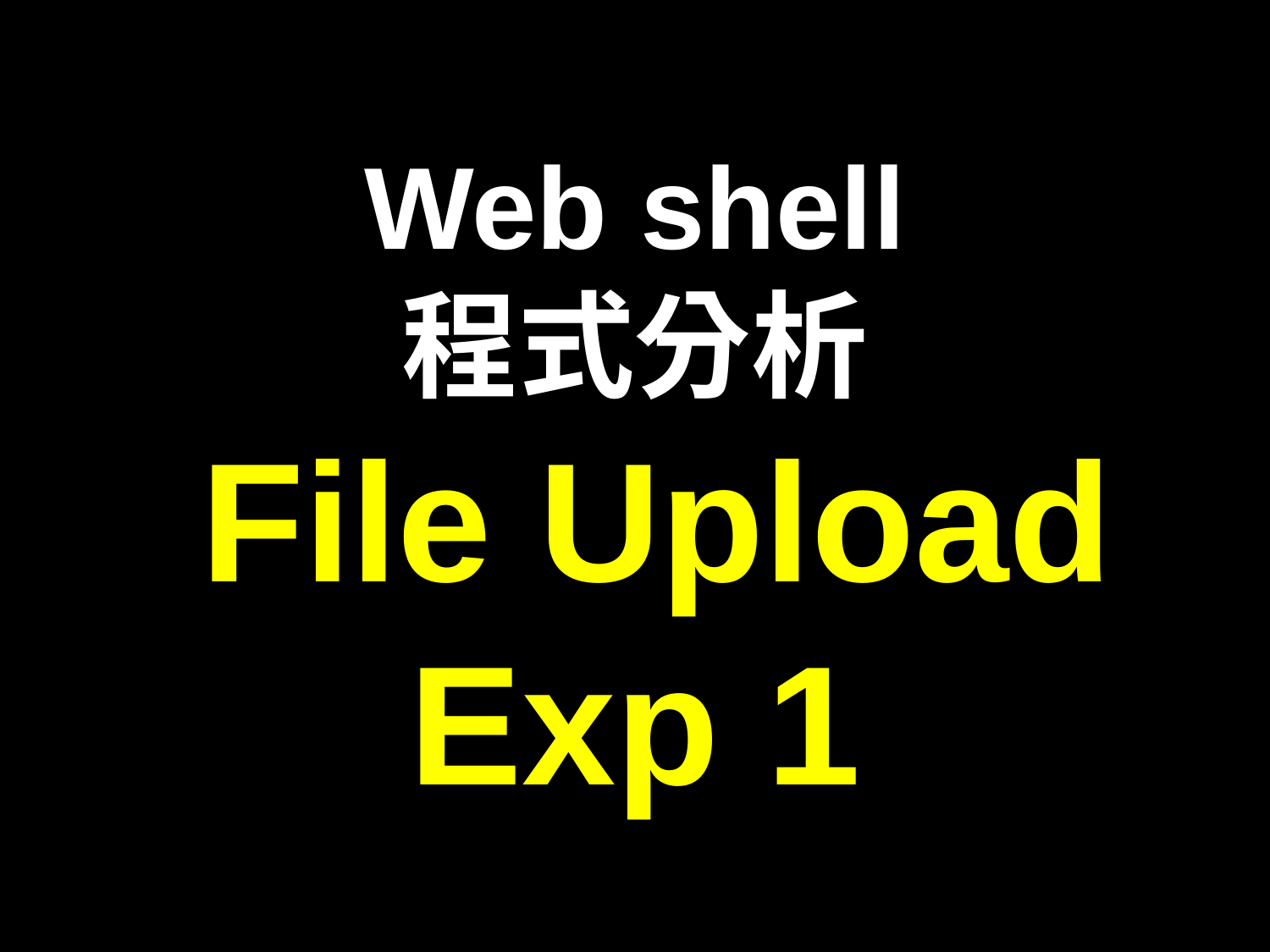

Web shell
程式分析
﻿ File Upload Exp 1